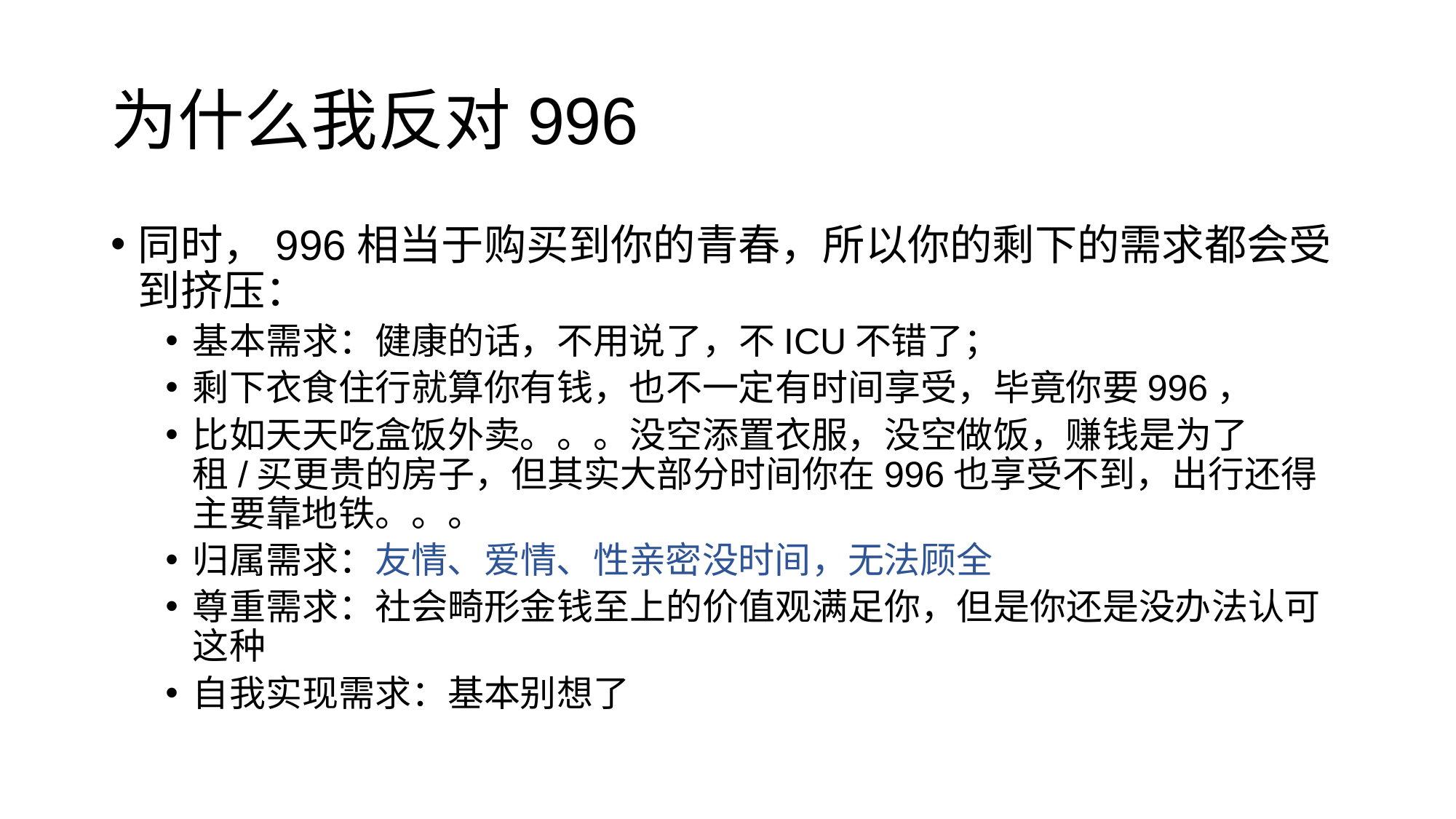

# 为什么我反对996
同时，996相当于购买到你的青春，所以你的剩下的需求都会受到挤压：
基本需求：健康的话，不用说了，不ICU不错了；
剩下衣食住行就算你有钱，也不一定有时间享受，毕竟你要996，
比如天天吃盒饭外卖。。。没空添置衣服，没空做饭，赚钱是为了租/买更贵的房子，但其实大部分时间你在996也享受不到，出行还得主要靠地铁。。。
归属需求：友情、爱情、性亲密没时间，无法顾全
尊重需求：社会畸形金钱至上的价值观满足你，但是你还是没办法认可这种
自我实现需求：基本别想了